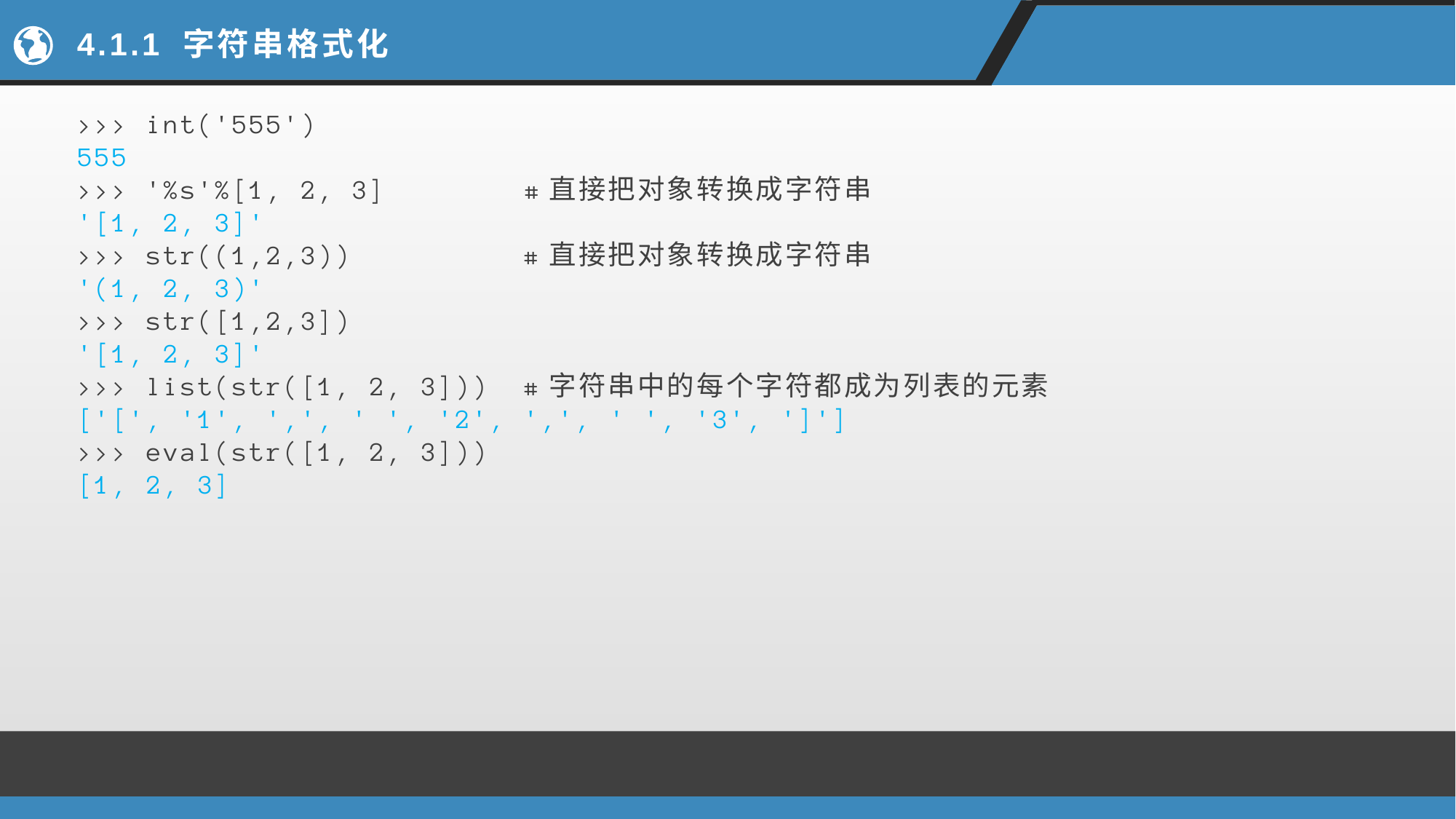

# 4.1.1 字符串格式化

>>> int('555')
555
>>> '%s'%[1, 2, 3]        #直接把对象转换成字符串
'[1, 2, 3]'
>>> str((1,2,3))          #直接把对象转换成字符串
'(1, 2, 3)'
>>> str([1,2,3])
'[1, 2, 3]'
>>> list(str([1, 2, 3]))  #字符串中的每个字符都成为列表的元素
['[', '1', ',', ' ', '2', ',', ' ', '3', ']']
>>> eval(str([1, 2, 3]))
[1, 2, 3]
14